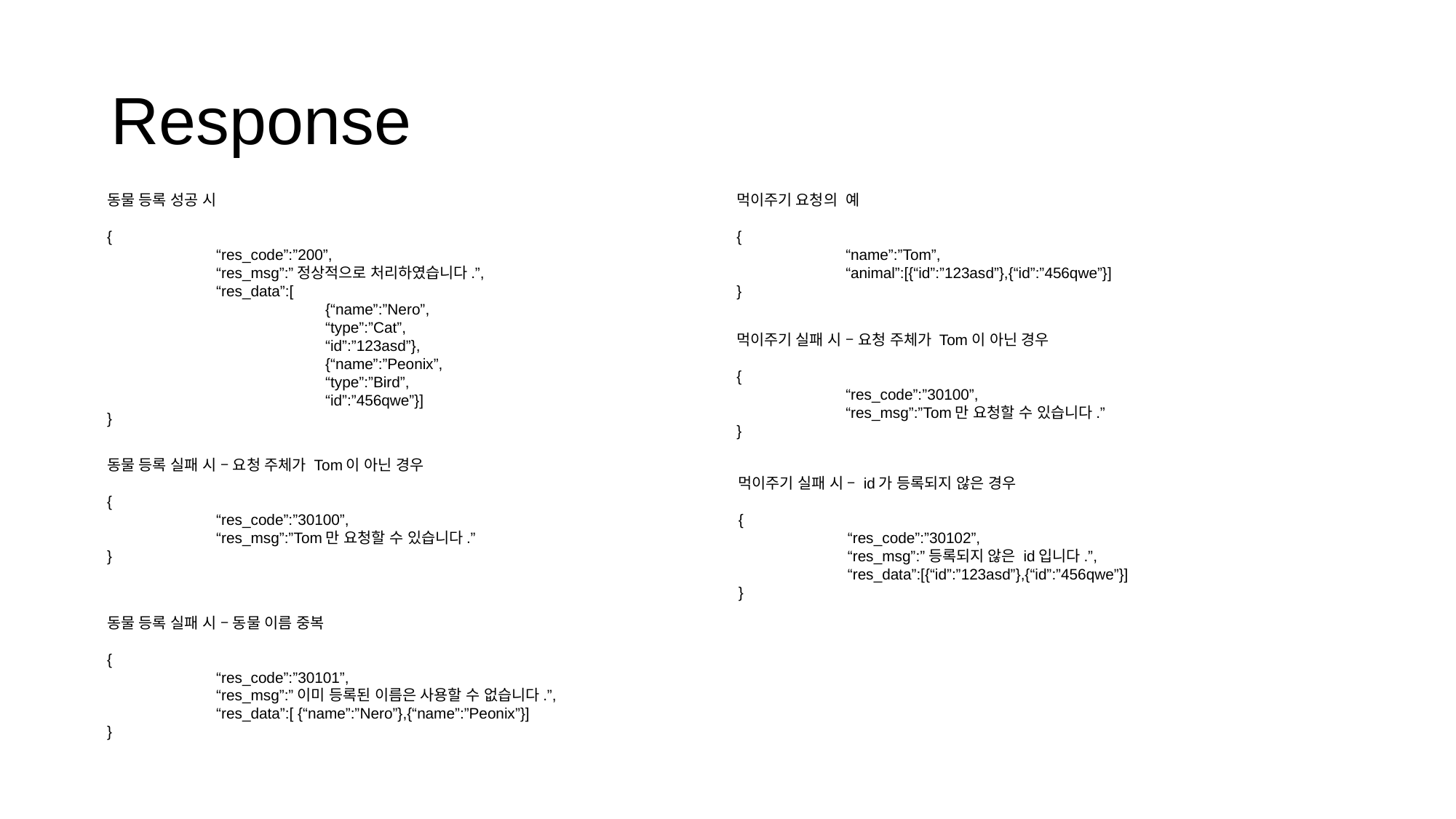

# Response
동물 등록 성공 시

{
	“res_code”:”200”,
	“res_msg”:”정상적으로 처리하였습니다.”,
	“res_data”:[
		{“name”:”Nero”,
		“type”:”Cat”,
		“id”:”123asd”},
		{“name”:”Peonix”,
		“type”:”Bird”,
		“id”:”456qwe”}]
}

먹이주기 요청의  예

{
	“name”:”Tom”,
	“animal”:[{“id”:”123asd”},{“id”:”456qwe”}]
}

먹이주기 실패 시 – 요청 주체가 Tom이 아닌 경우

{
	“res_code”:”30100”,
	“res_msg”:”Tom만 요청할 수 있습니다.”
}

동물 등록 실패 시 – 요청 주체가 Tom이 아닌 경우

{
	“res_code”:”30100”,
	“res_msg”:”Tom만 요청할 수 있습니다.”
}

먹이주기 실패 시 – id가 등록되지 않은 경우

{
	“res_code”:”30102”,
	“res_msg”:”등록되지 않은 id입니다.”,
	“res_data”:[{“id”:”123asd”},{“id”:”456qwe”}]
}

동물 등록 실패 시 – 동물 이름 중복

{
	“res_code”:”30101”,
	“res_msg”:”이미 등록된 이름은 사용할 수 없습니다.”,
	“res_data”:[ {“name”:”Nero”},{“name”:”Peonix”}]
}